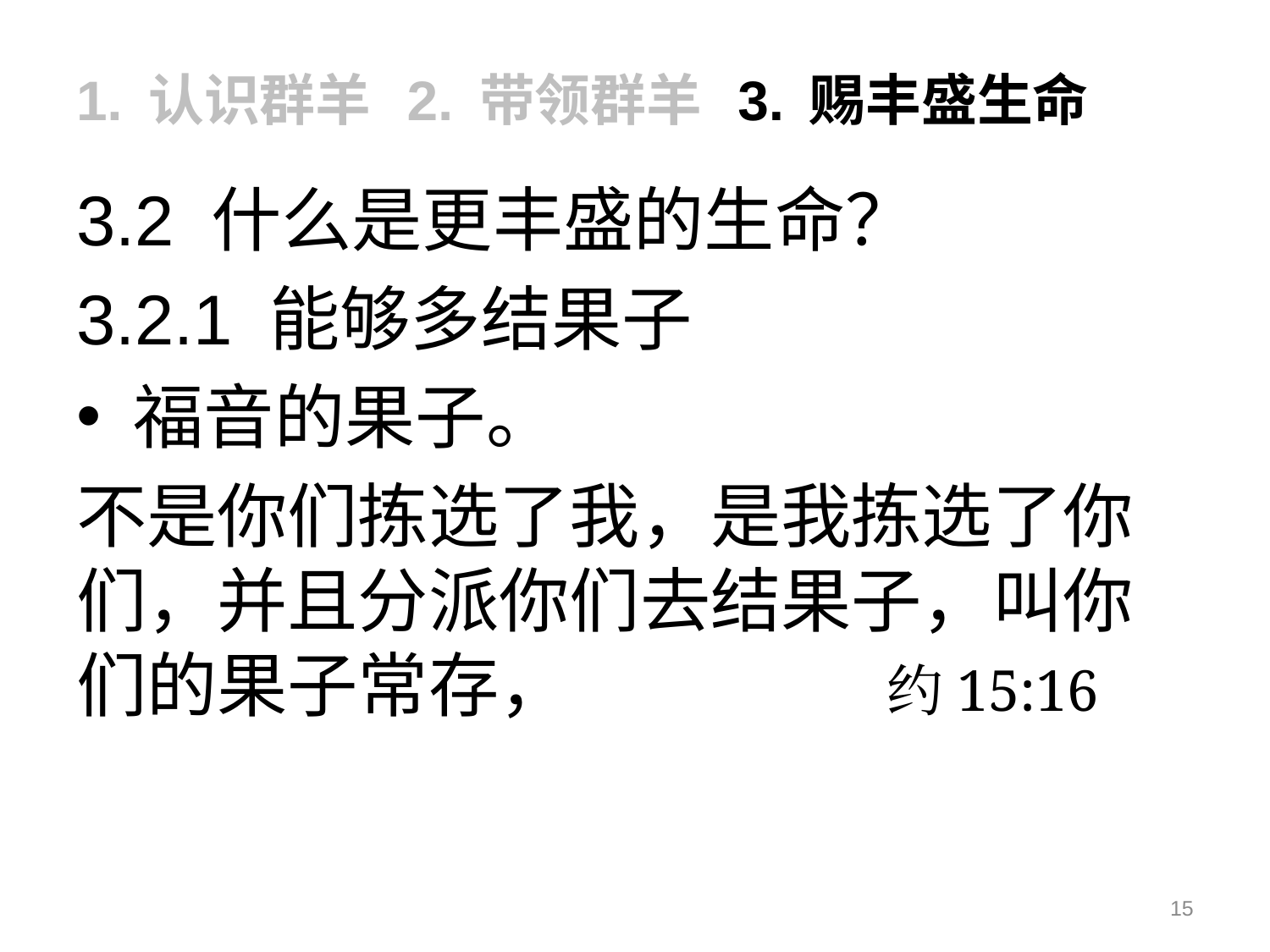

1. 认识群羊  2. 带领群羊  3. 赐丰盛生命
3.2 什么是更丰盛的生命？
3.2.1 能够多结果子
 福音的果子。
不是你们拣选了我，是我拣选了你们，并且分派你们去结果子，叫你们的果子常存，                    约15:16
15